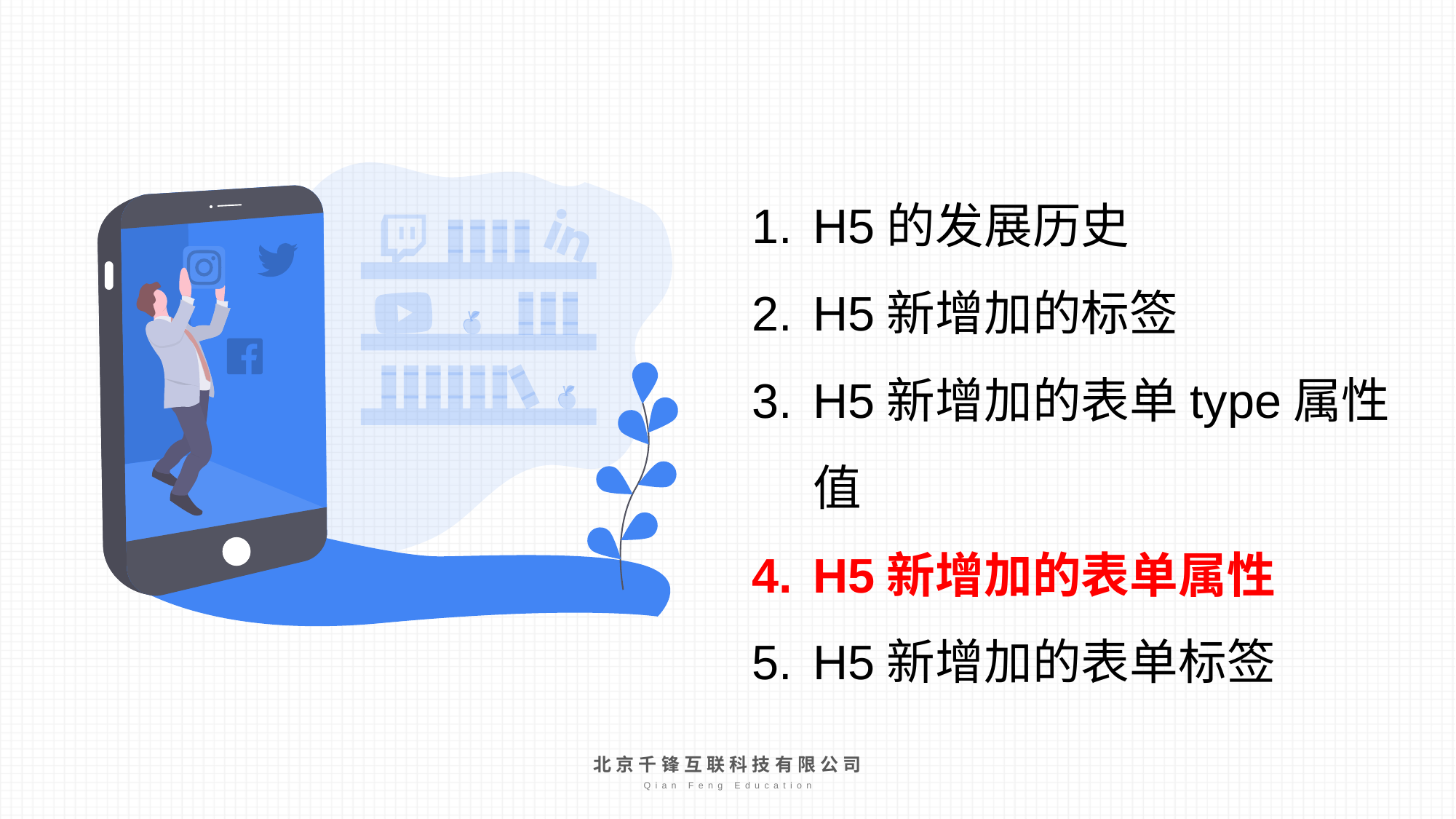

H5的发展历史
H5新增加的标签
H5新增加的表单type属性值
H5新增加的表单属性
H5新增加的表单标签